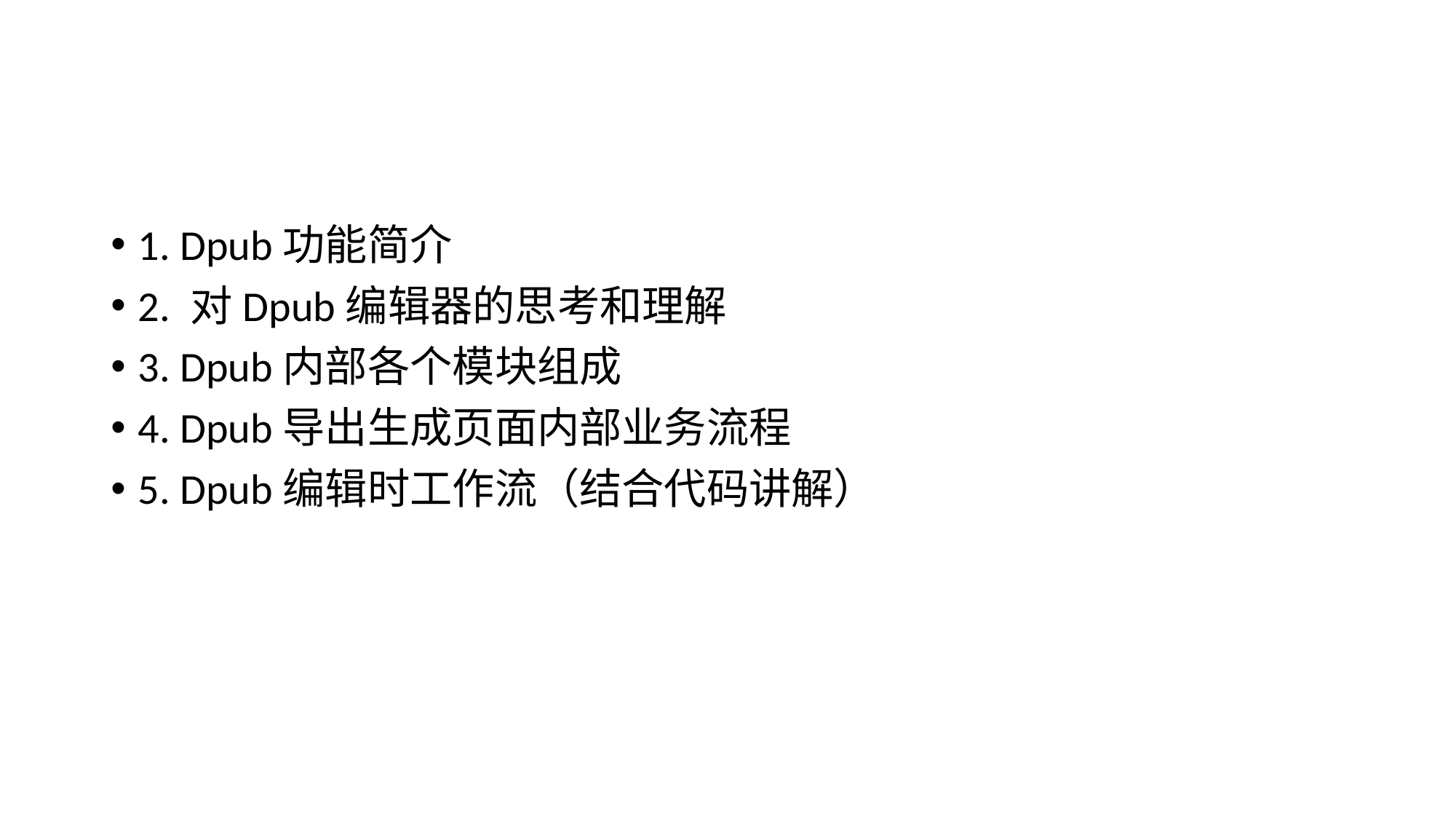

1. Dpub功能简介
2. 对Dpub编辑器的思考和理解
3. Dpub内部各个模块组成
4. Dpub导出生成页面内部业务流程
5. Dpub编辑时工作流（结合代码讲解）